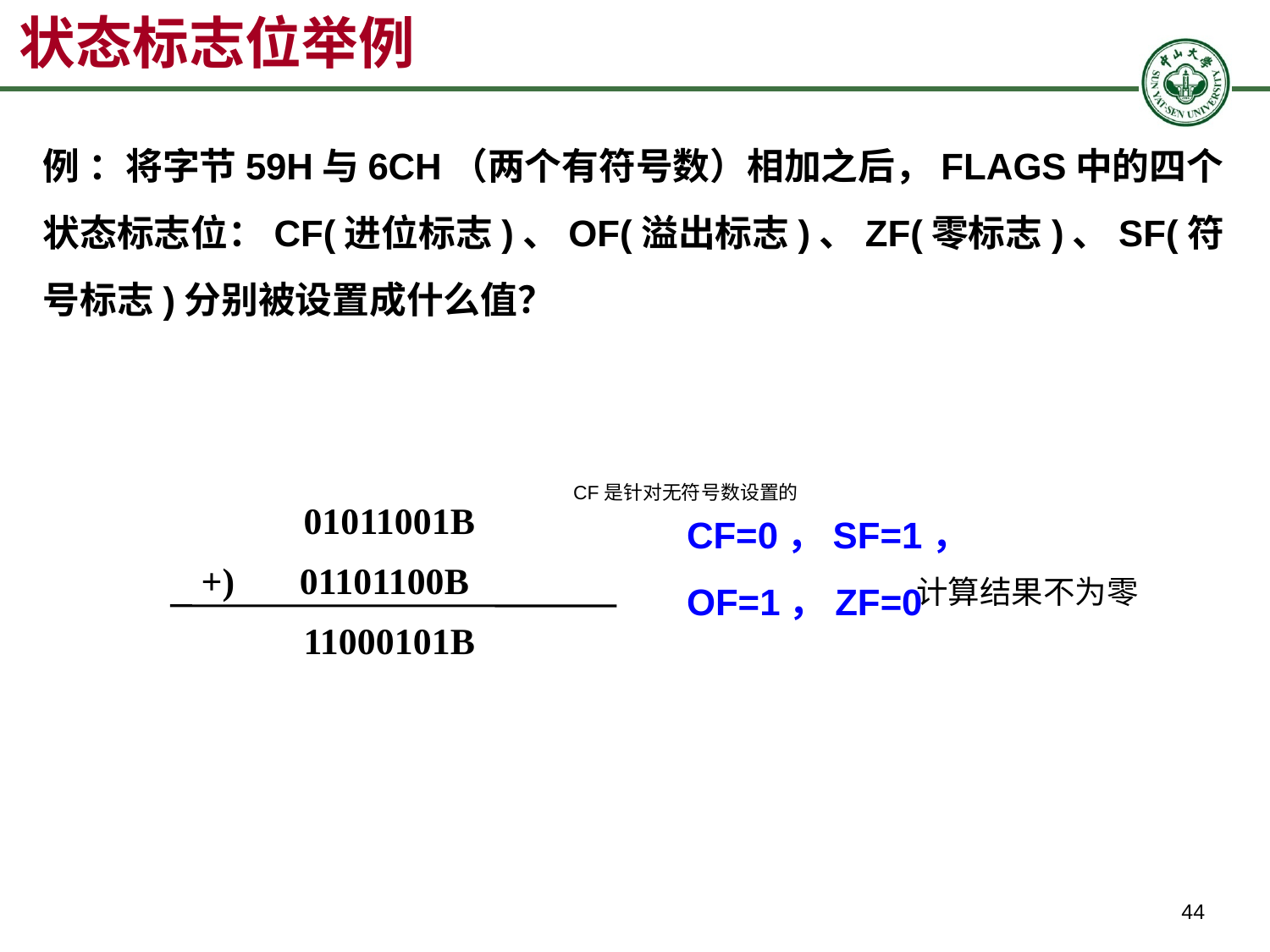

# 状态标志位举例
例 ：将字节59H与6CH（两个有符号数）相加之后，FLAGS中的四个状态标志位：CF(进位标志)、OF(溢出标志)、ZF(零标志)、SF(符号标志)分别被设置成什么值？
CF是针对无符号数设置的
CF=0，SF=1，
OF=1，ZF=0
           01011001B
+)       01101100B
           11000101B
计算结果不为零